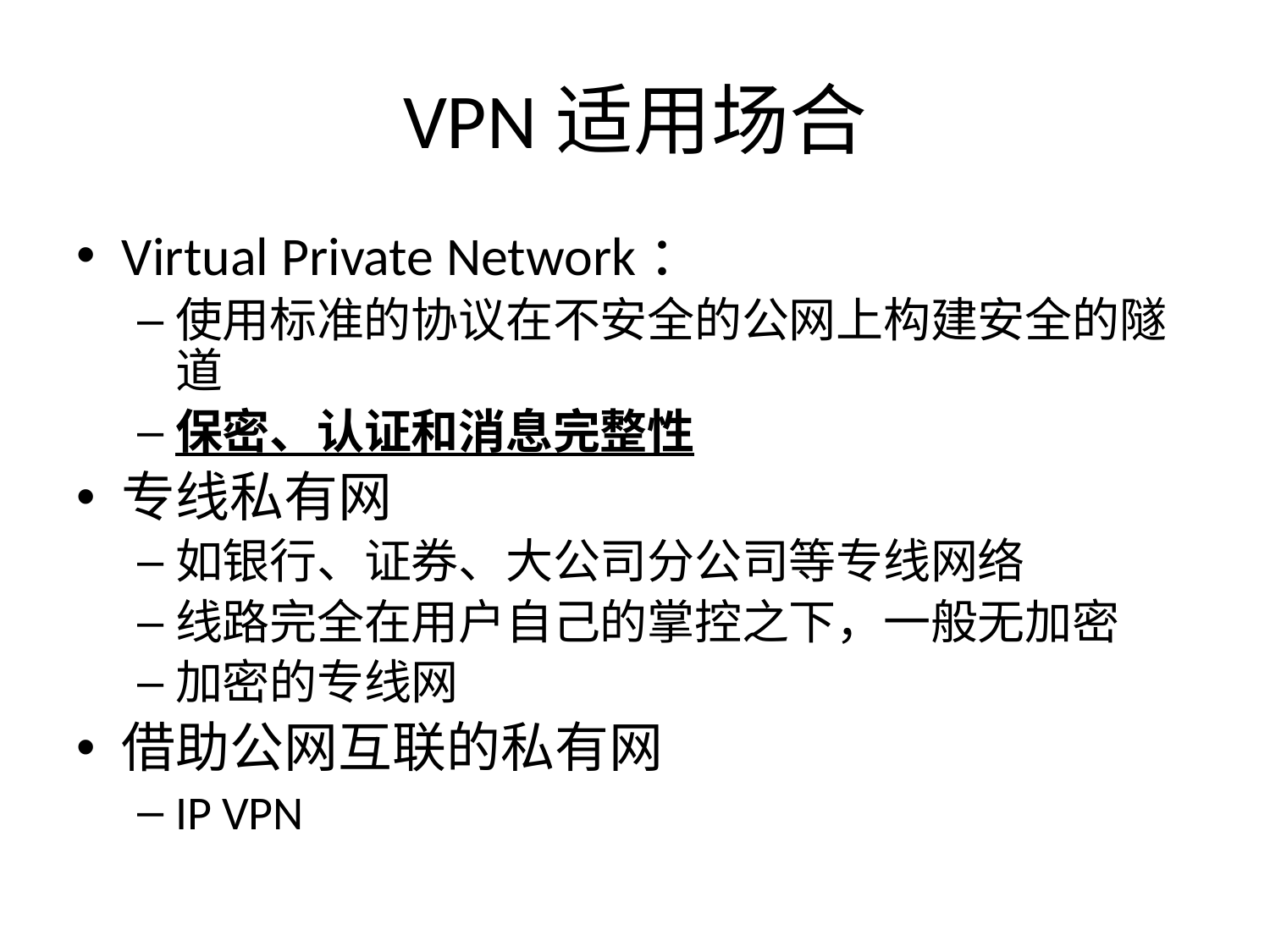

# VPN适用场合
Virtual Private Network：
使用标准的协议在不安全的公网上构建安全的隧道
保密、认证和消息完整性
专线私有网
如银行、证券、大公司分公司等专线网络
线路完全在用户自己的掌控之下，一般无加密
加密的专线网
借助公网互联的私有网
IP VPN